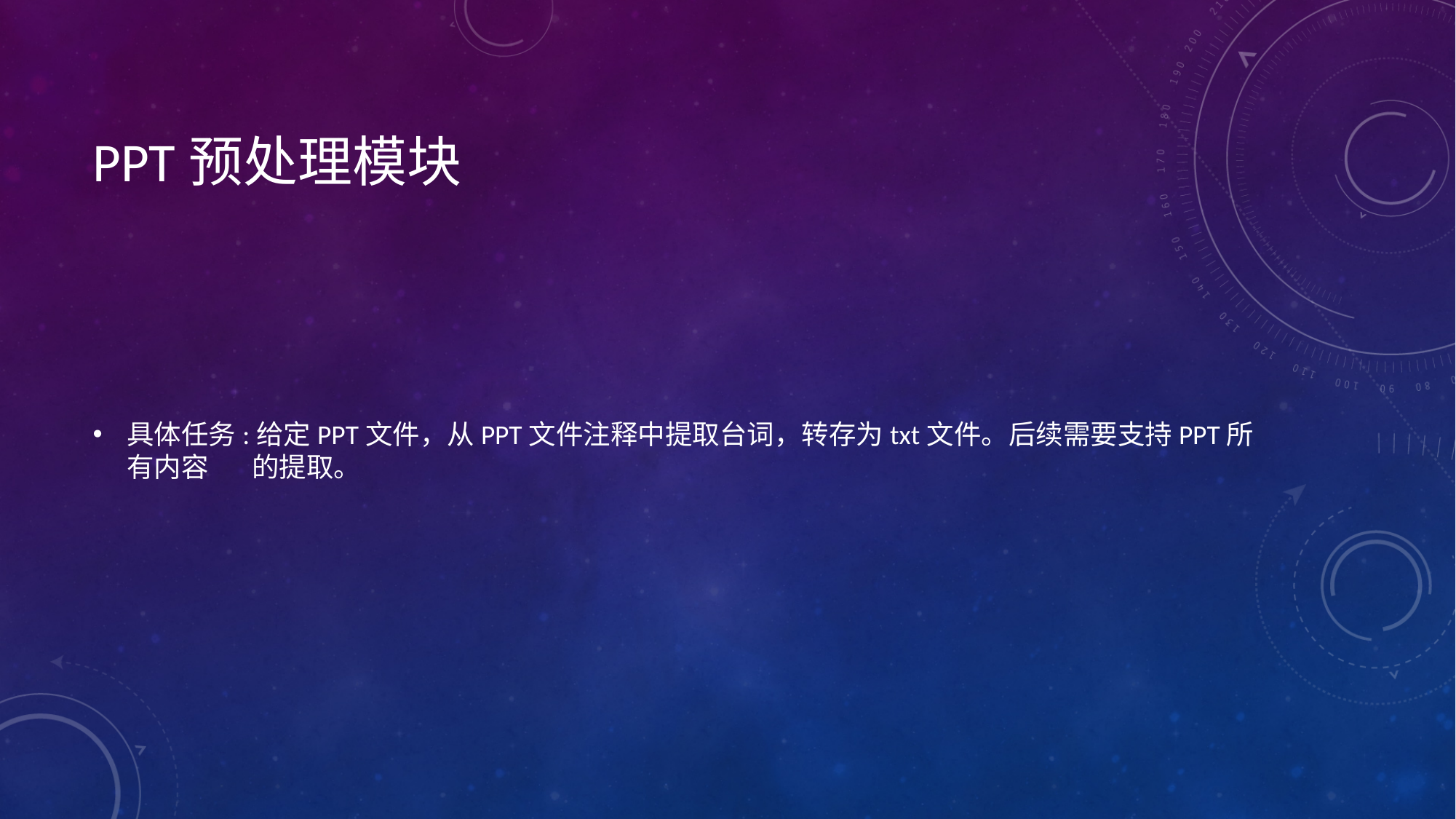

# PPT预处理模块
具体任务:给定PPT文件，从PPT文件注释中提取台词，转存为txt文件。后续需要支持PPT所有内容       的提取。